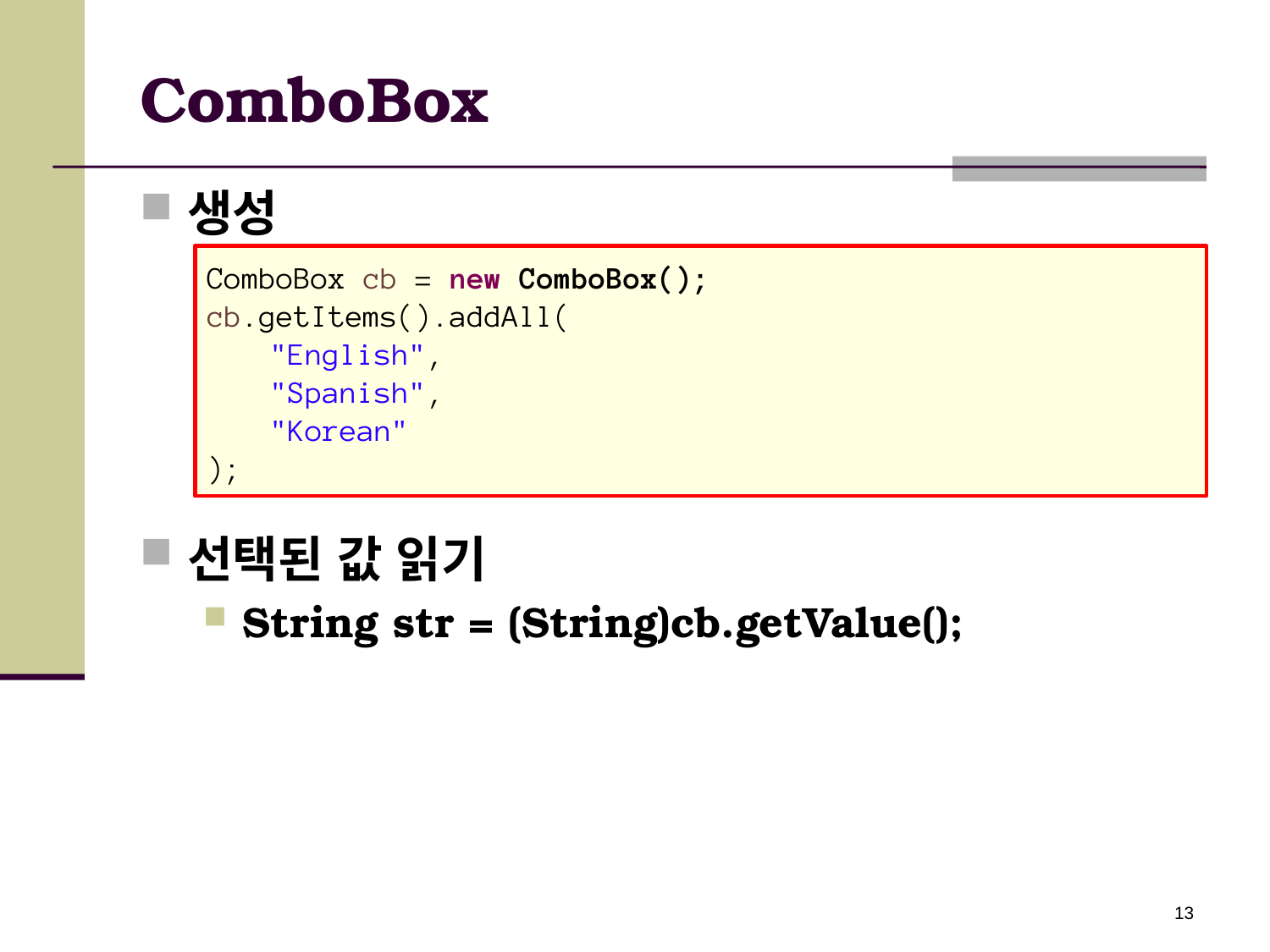

# ComboBox
생성

선택된 값 읽기
String str = (String)cb.getValue();
ComboBox cb = new ComboBox();
cb.getItems().addAll(
"English",
"Spanish",
"Korean"
);
13